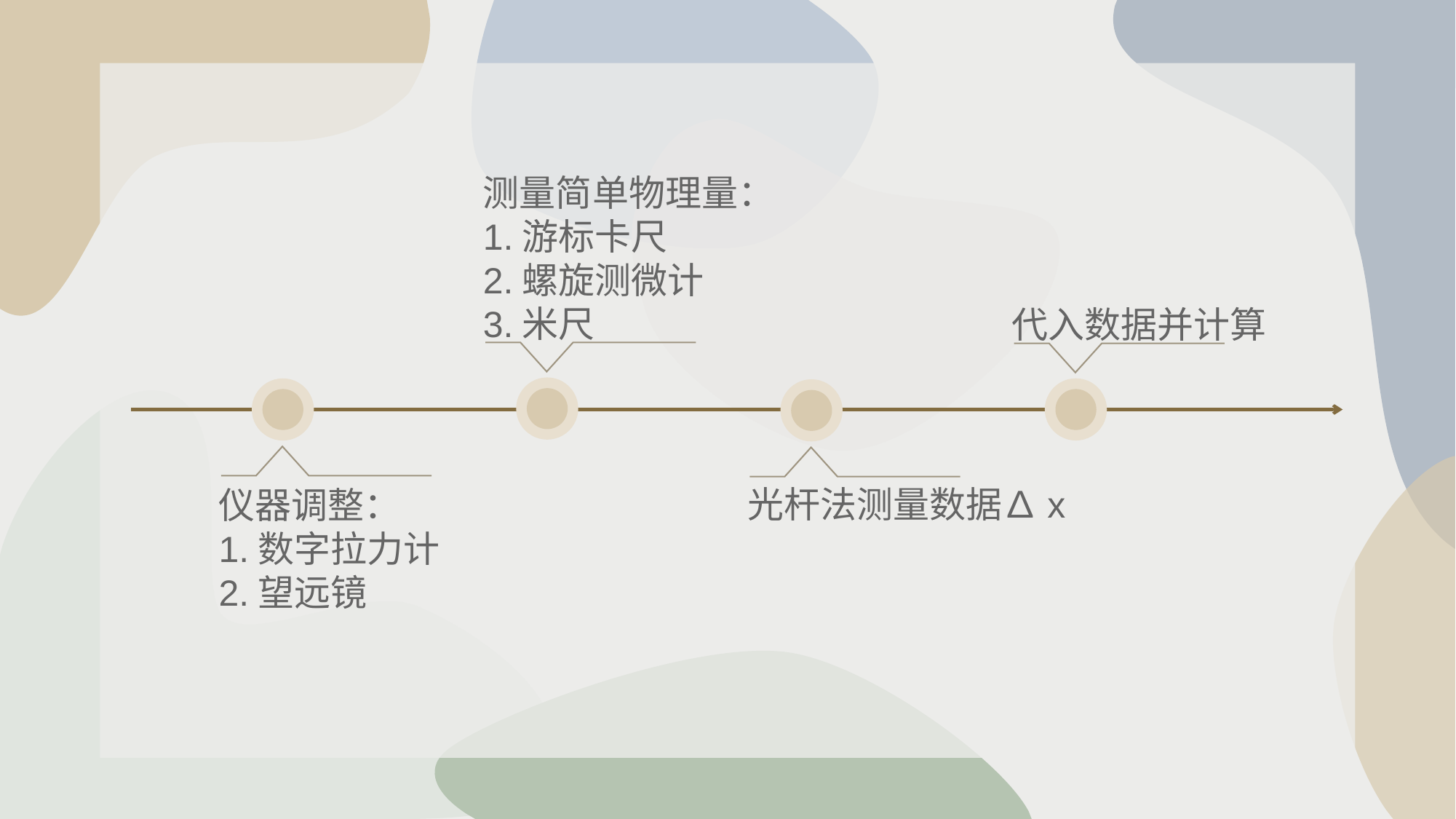

测量简单物理量：
1.游标卡尺
2.螺旋测微计
3.米尺

代入数据并计算

仪器调整：
1.数字拉力计
2.望远镜

光杆法测量数据∆x